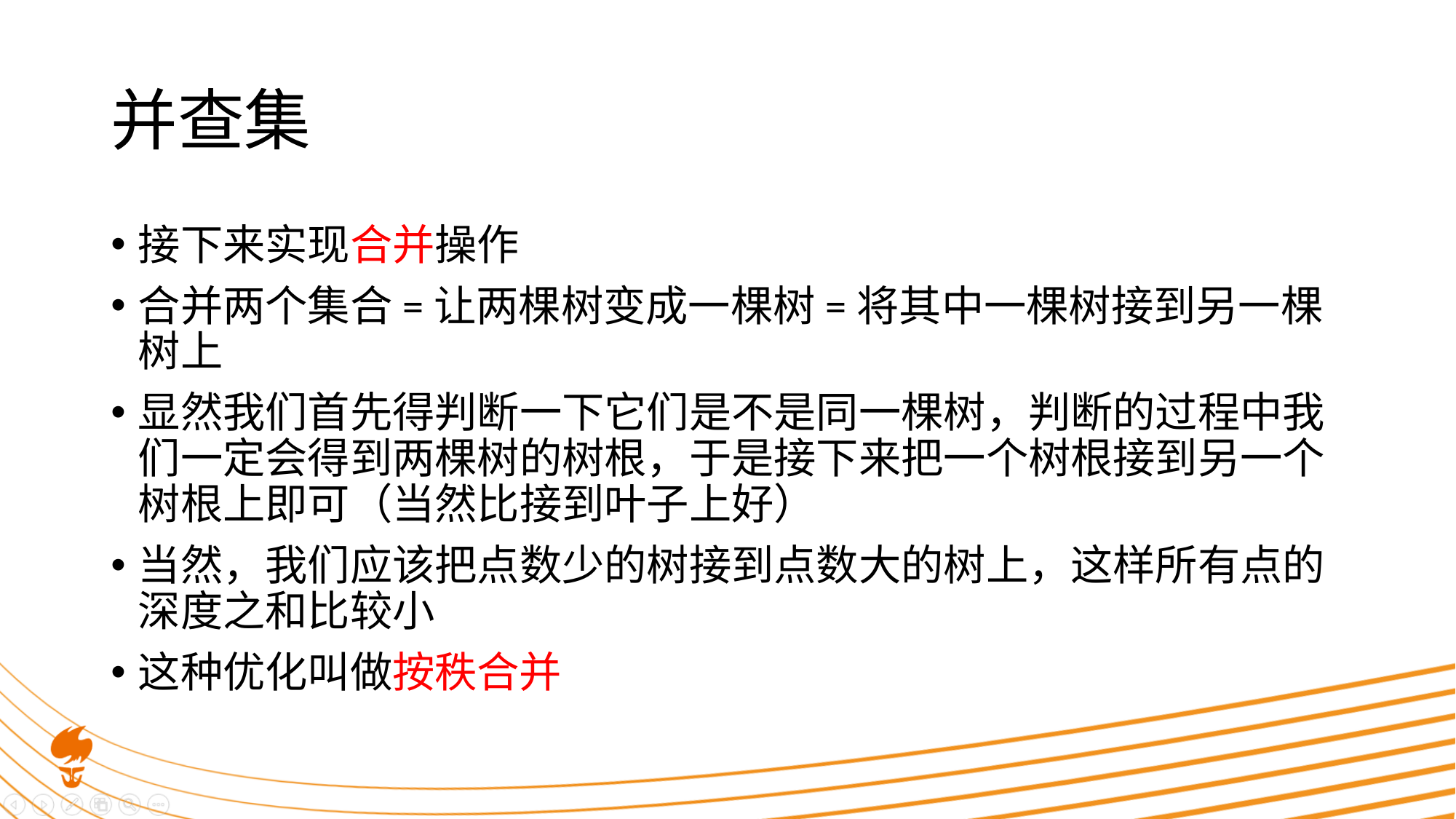

# 并查集
接下来实现合并操作
合并两个集合=让两棵树变成一棵树=将其中一棵树接到另一棵树上
显然我们首先得判断一下它们是不是同一棵树，判断的过程中我们一定会得到两棵树的树根，于是接下来把一个树根接到另一个树根上即可（当然比接到叶子上好）
当然，我们应该把点数少的树接到点数大的树上，这样所有点的深度之和比较小
这种优化叫做按秩合并